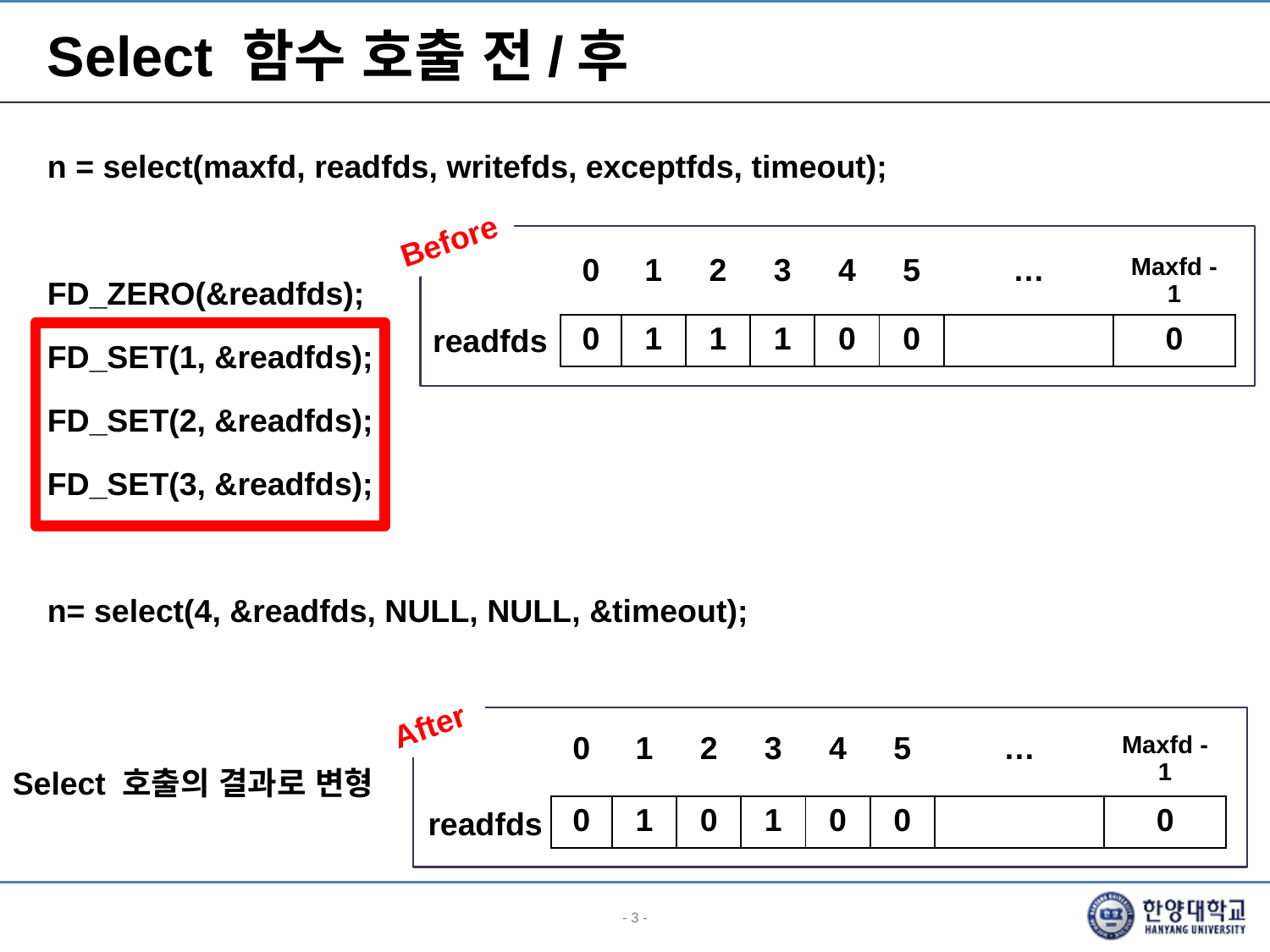

# Select 함수 호출 전/후
n = select(maxfd, readfds, writefds, exceptfds, timeout);

FD_ZERO(&readfds);
FD_SET(1, &readfds);
FD_SET(2, &readfds);
FD_SET(3, &readfds);

n= select(4, &readfds, NULL, NULL, &timeout);

Before

| 0 | 1 | 2 | 3 | 4 | 5 | … | Maxfd -1 |
| --- | --- | --- | --- | --- | --- | --- | --- |
| 0 | 1 | 1 | 1 | 0 | 0 |  | 0 |
readfds

After

| 0 | 1 | 2 | 3 | 4 | 5 | … | Maxfd -1 |
| --- | --- | --- | --- | --- | --- | --- | --- |
| 0 | 1 | 0 | 1 | 0 | 0 |  | 0 |
Select 호출의 결과로 변형
readfds